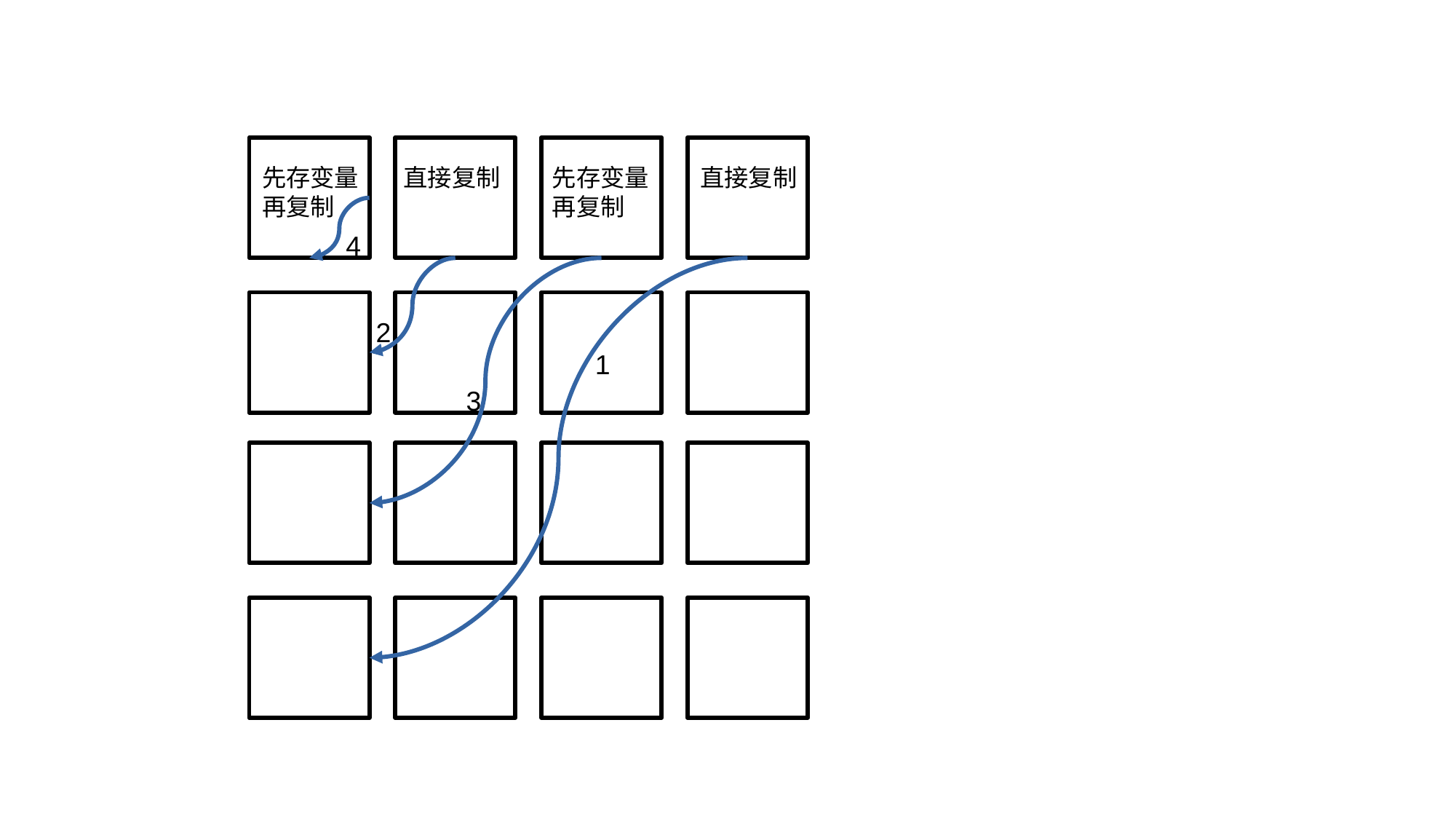

先存变量
再复制
先存变量
再复制
直接复制
直接复制

4

2
1
3